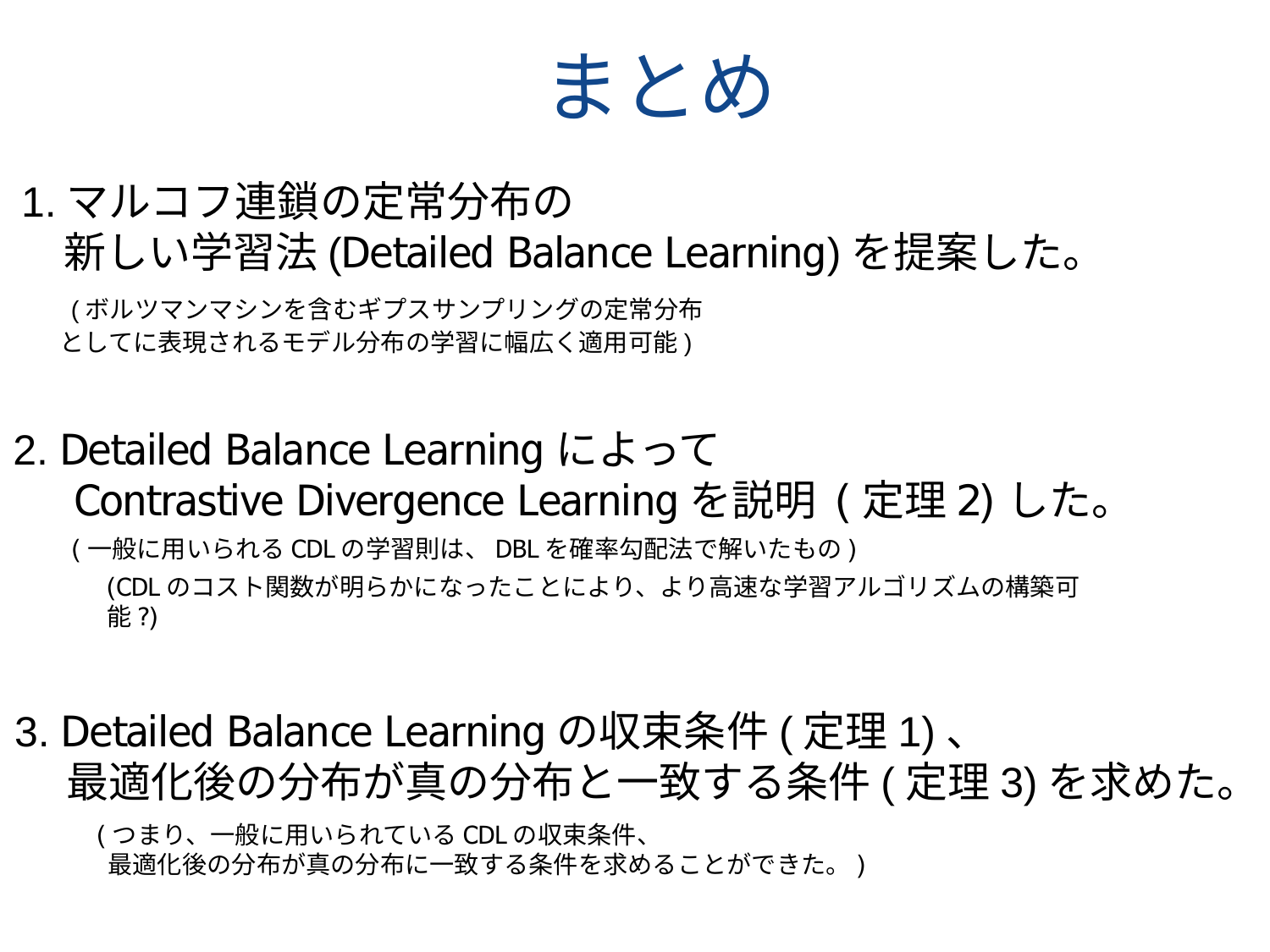

# まとめ
1.マルコフ連鎖の定常分布の
　新しい学習法(Detailed Balance Learning)を提案した。
  　(ボルツマンマシンを含むギプスサンプリングの定常分布
       としてに表現されるモデル分布の学習に幅広く適用可能)
2. Detailed Balance Learningによって
　 Contrastive Divergence Learningを説明 (定理2)した。
(一般に用いられるCDLの学習則は、DBLを確率勾配法で解いたもの)
(CDLのコスト関数が明らかになったことにより、より高速な学習アルゴリズムの構築可能?)
3. Detailed Balance Learningの収束条件(定理1)、
　 最適化後の分布が真の分布と一致する条件(定理3)を求めた。
(つまり、一般に用いられているCDLの収束条件、
  最適化後の分布が真の分布に一致する条件を求めることができた。)